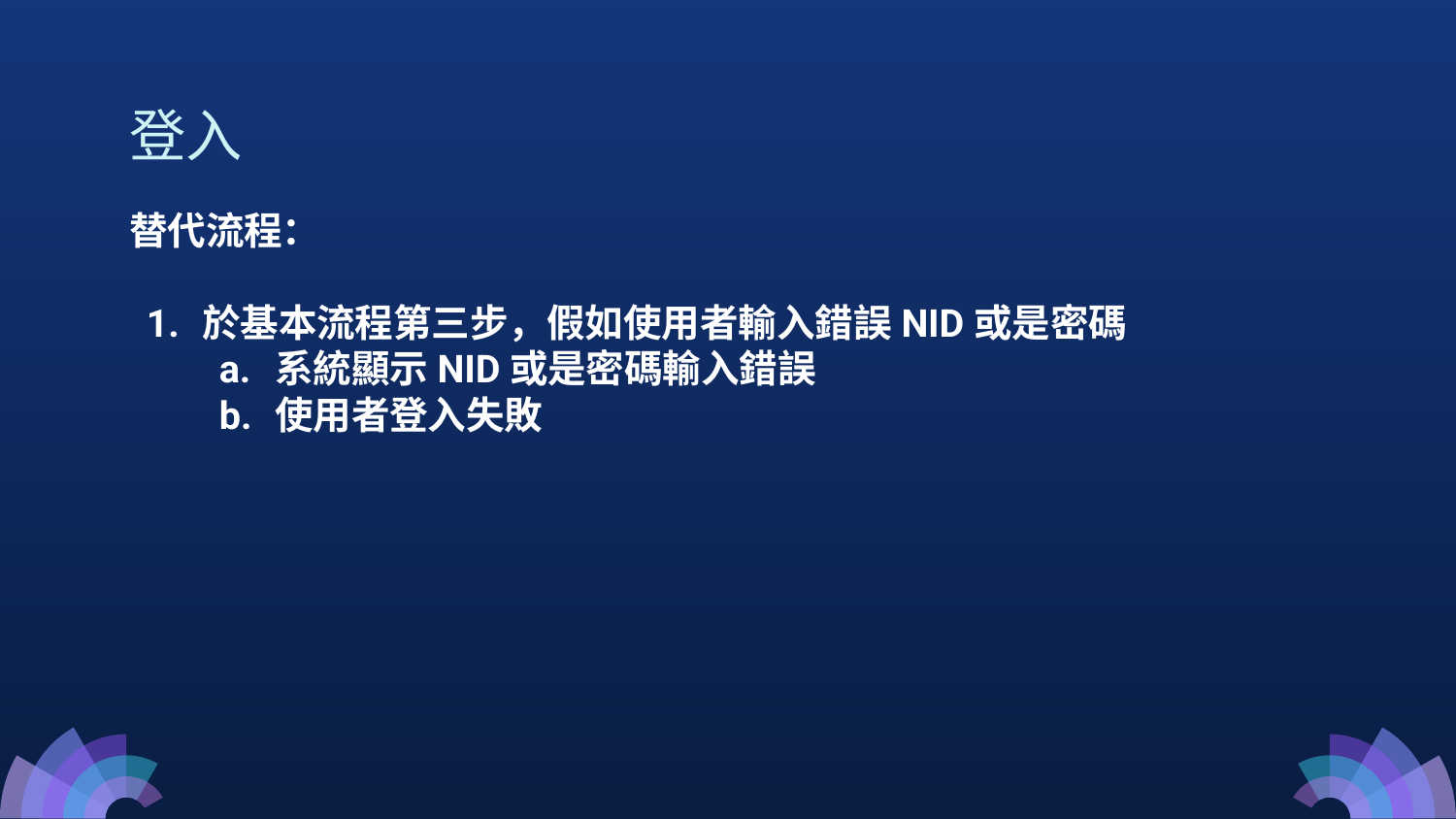

登入
替代流程：

於基本流程第三步，假如使用者輸入錯誤NID或是密碼
系統顯示NID或是密碼輸入錯誤
使用者登入失敗